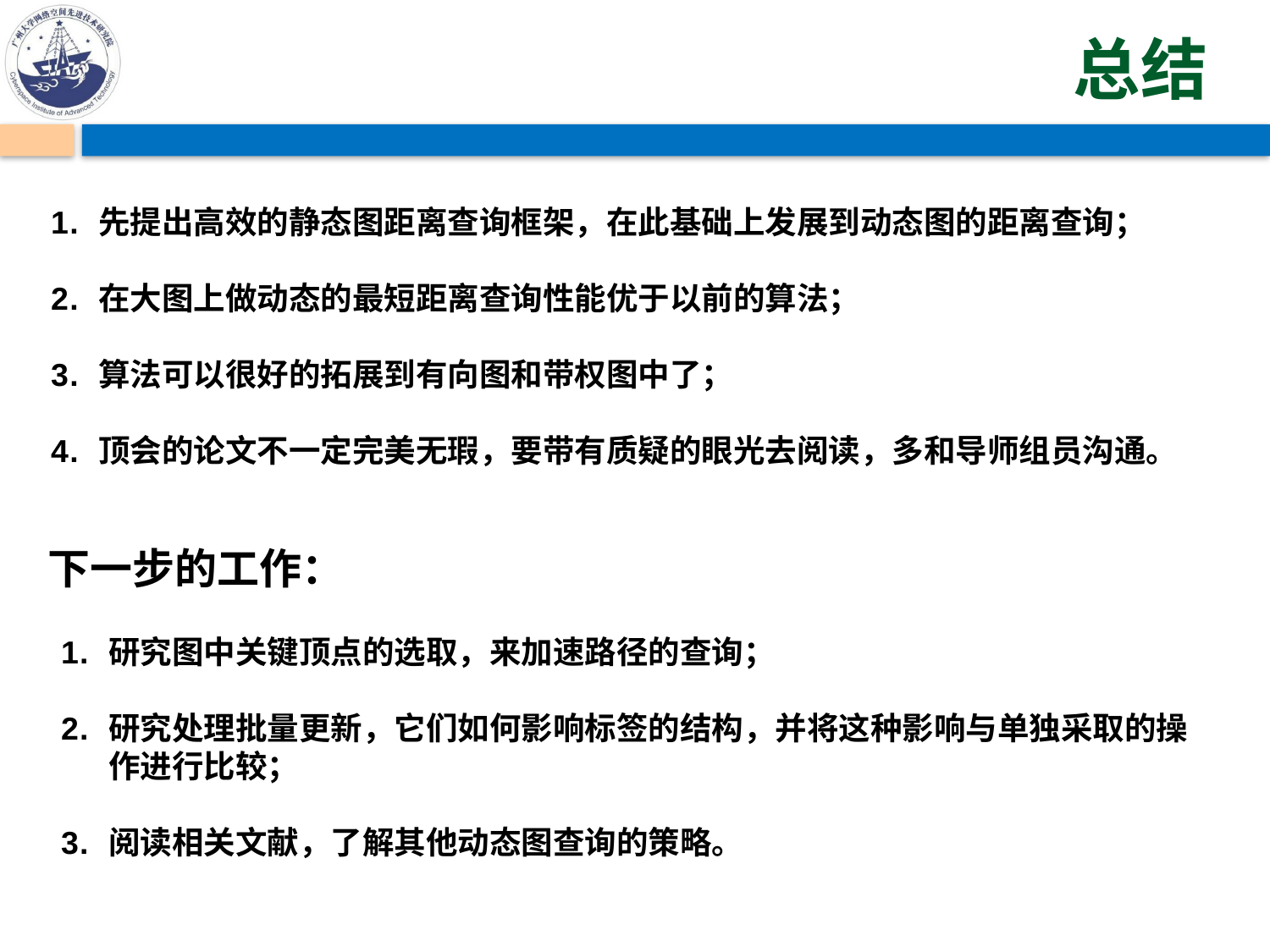

# 总结
先提出高效的静态图距离查询框架，在此基础上发展到动态图的距离查询；

在大图上做动态的最短距离查询性能优于以前的算法；

算法可以很好的拓展到有向图和带权图中了；

顶会的论文不一定完美无瑕，要带有质疑的眼光去阅读，多和导师组员沟通。
下一步的工作：
研究图中关键顶点的选取，来加速路径的查询；

研究处理批量更新，它们如何影响标签的结构，并将这种影响与单独采取的操作进行比较；

阅读相关文献，了解其他动态图查询的策略。